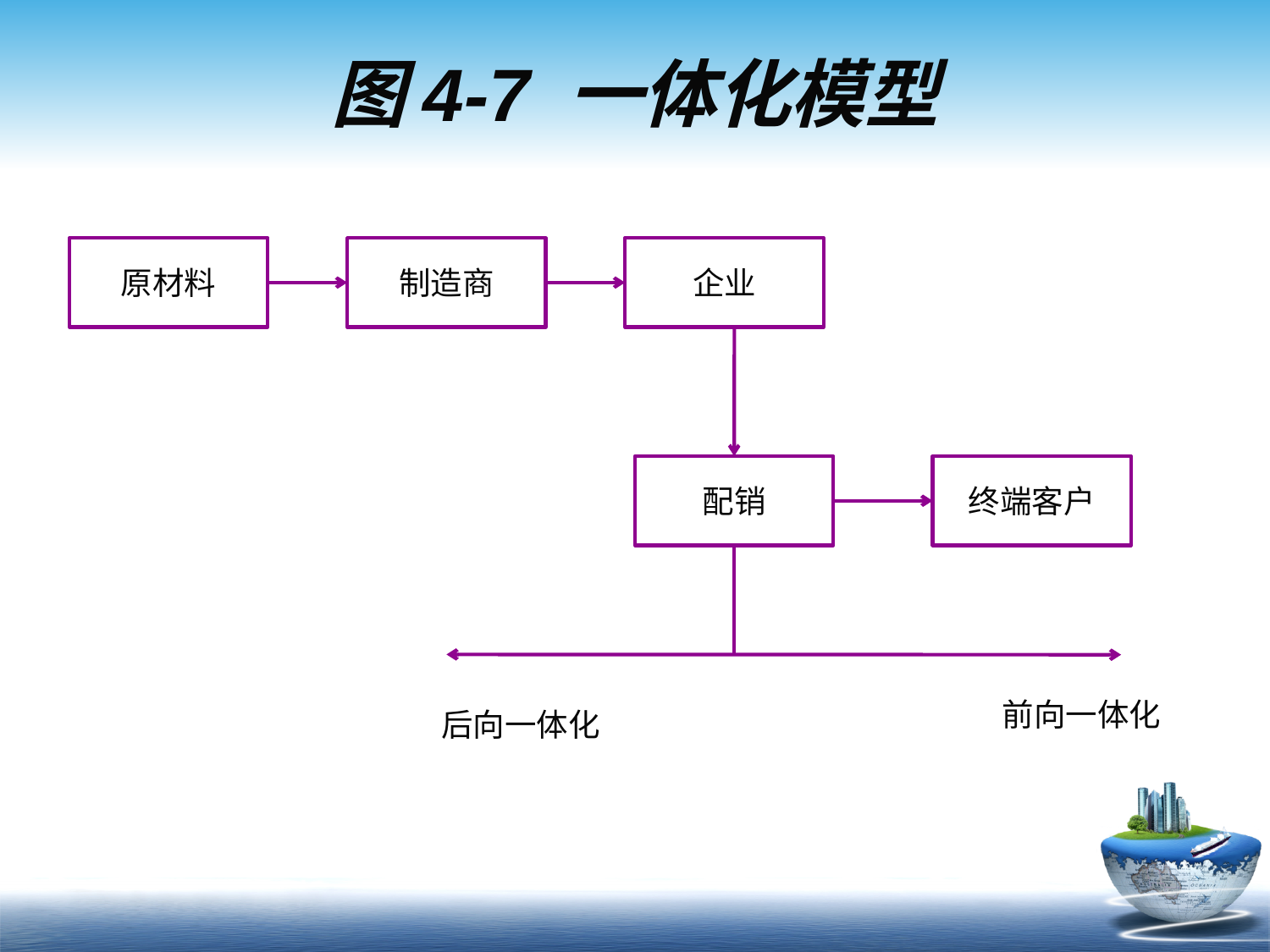

# 图4-7 一体化模型
原材料
制造商
企业
配销
终端客户
前向一体化
后向一体化